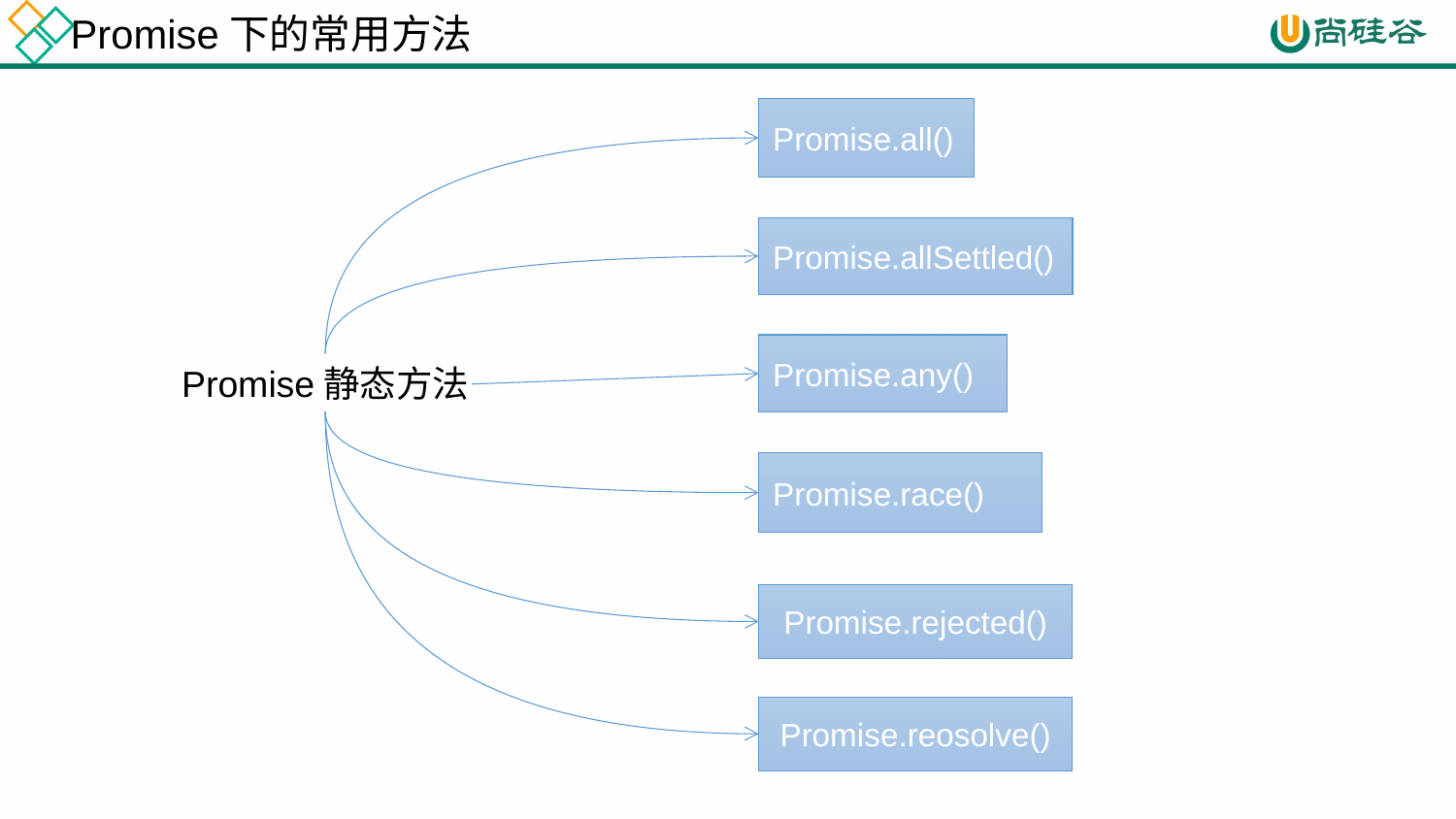

Promise下的常用方法
Promise.all()
Promise.allSettled()
Promise.any()
Promise静态方法
Promise.race()
Promise.rejected()
Promise.reosolve()